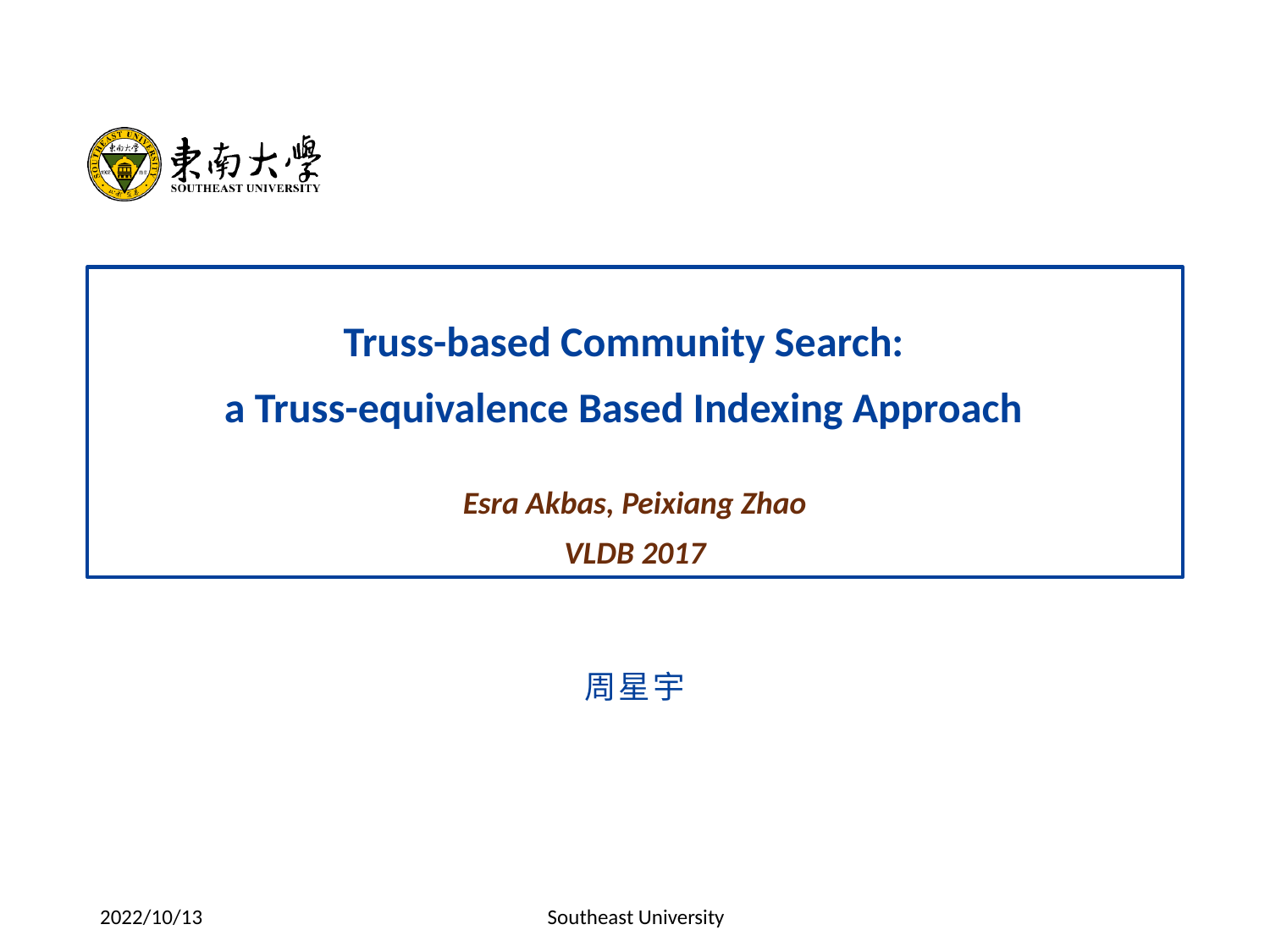

Truss-based Community Search:
a Truss-equivalence Based Indexing Approach
Esra Akbas, Peixiang Zhao
VLDB 2017
周星宇